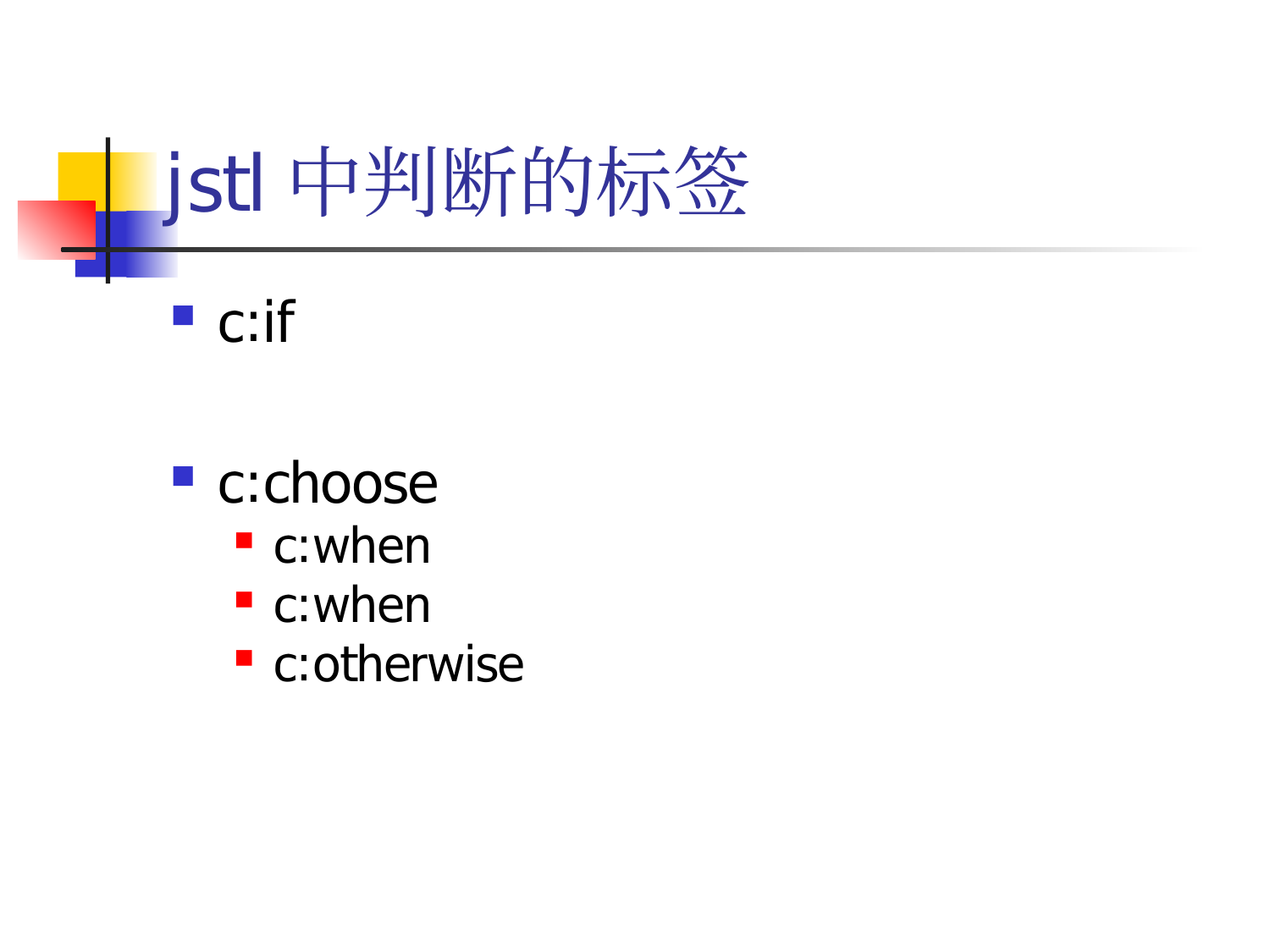

# jstl中判断的标签
c:if

c:choose
c:when
c:when
c:otherwise